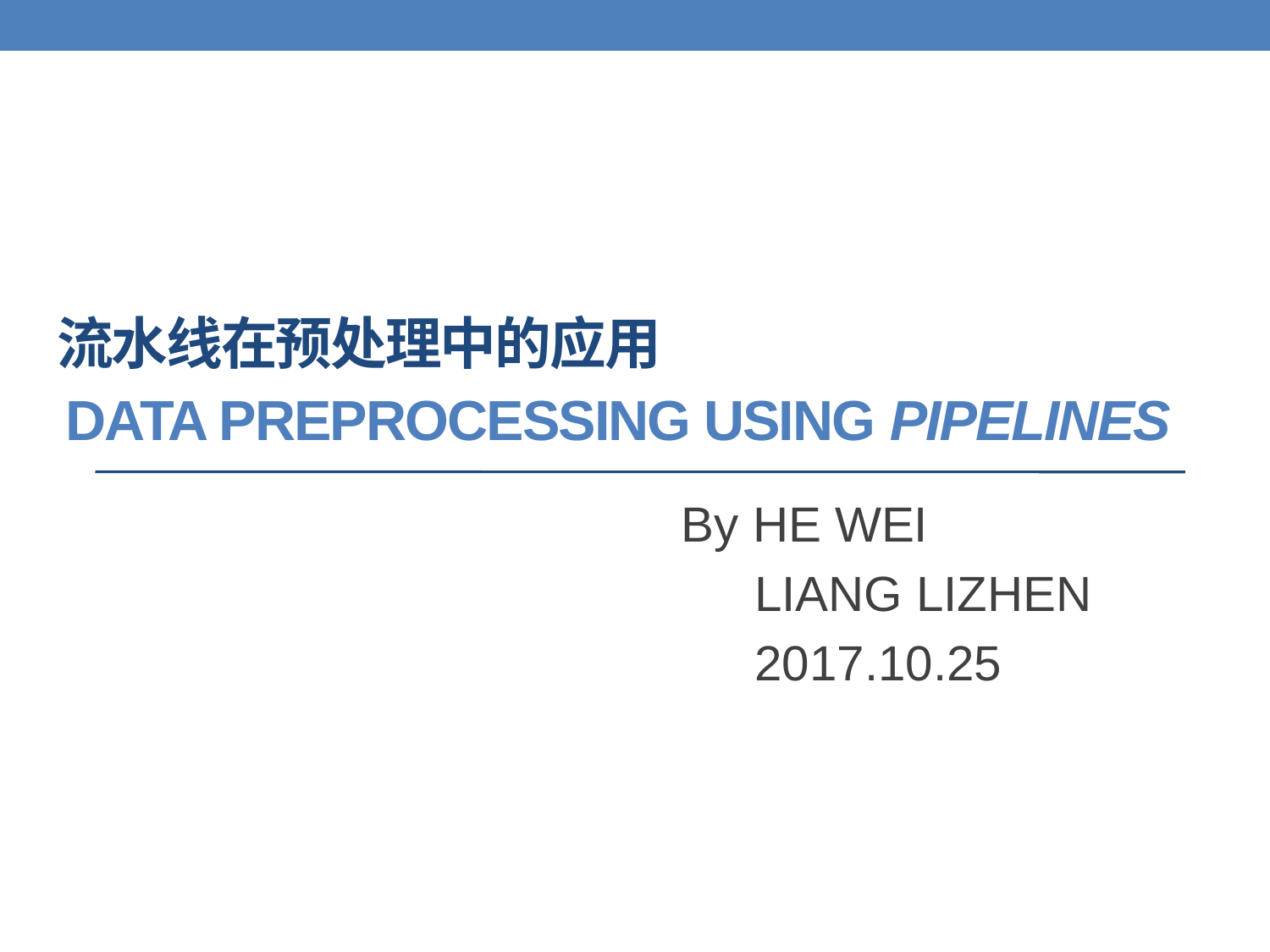

# 流水线在预处理中的应用
Data Preprocessing using pipelines
			              By HE WEI
                                               LIANG LIZHEN
                                               2017.10.25